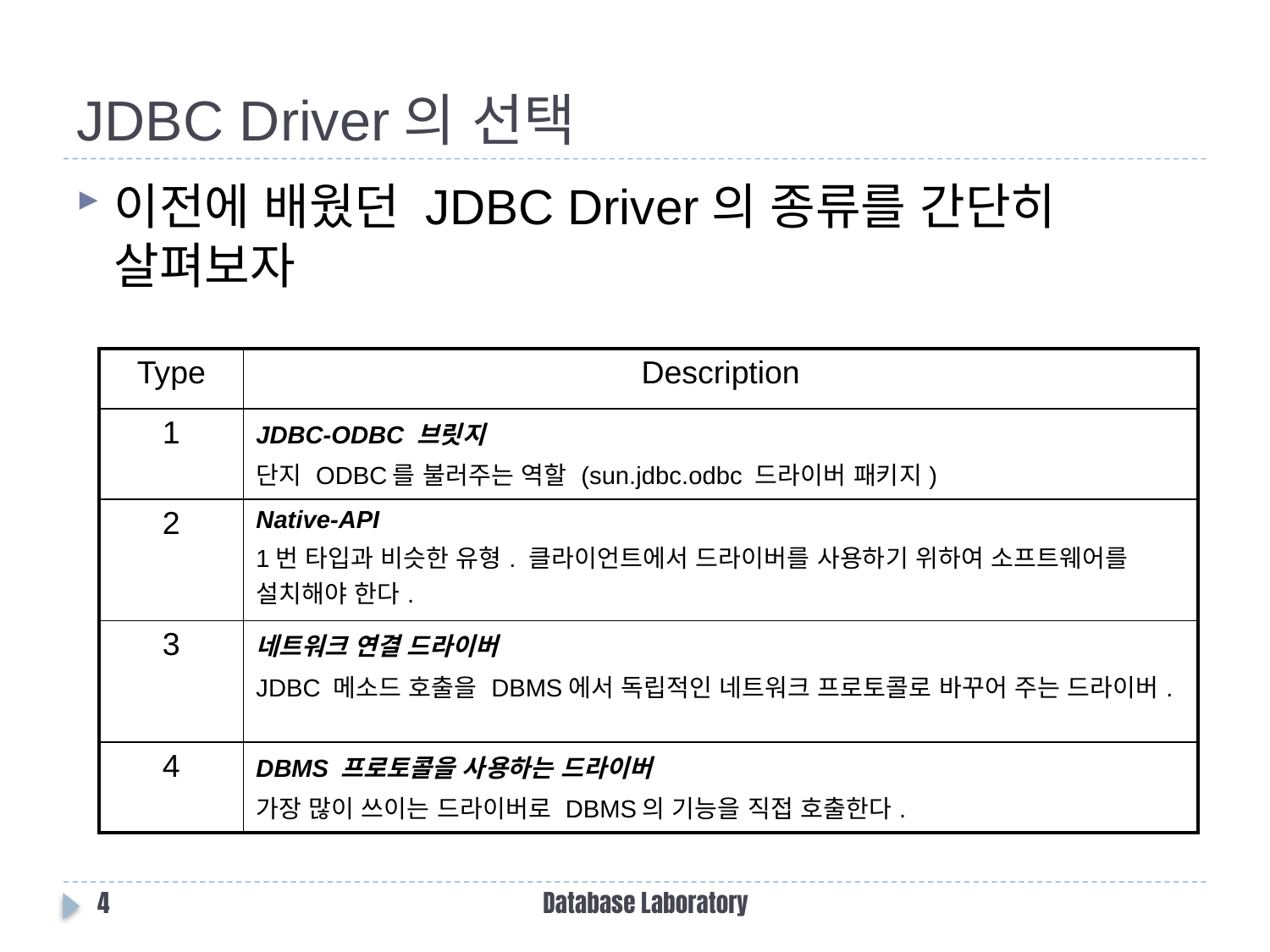

# JDBC Driver의 선택
이전에 배웠던 JDBC Driver의 종류를 간단히 살펴보자
| Type | Description |
| --- | --- |
| 1 | JDBC-ODBC 브릿지 단지 ODBC를 불러주는 역할 (sun.jdbc.odbc 드라이버 패키지) |
| 2 | Native-API 1번 타입과 비슷한 유형. 클라이언트에서 드라이버를 사용하기 위하여 소프트웨어를 설치해야 한다. |
| 3 | 네트워크 연결 드라이버 JDBC 메소드 호출을 DBMS에서 독립적인 네트워크 프로토콜로 바꾸어 주는 드라이버. |
| 4 | DBMS 프로토콜을 사용하는 드라이버 가장 많이 쓰이는 드라이버로 DBMS의 기능을 직접 호출한다. |
4
Database Laboratory